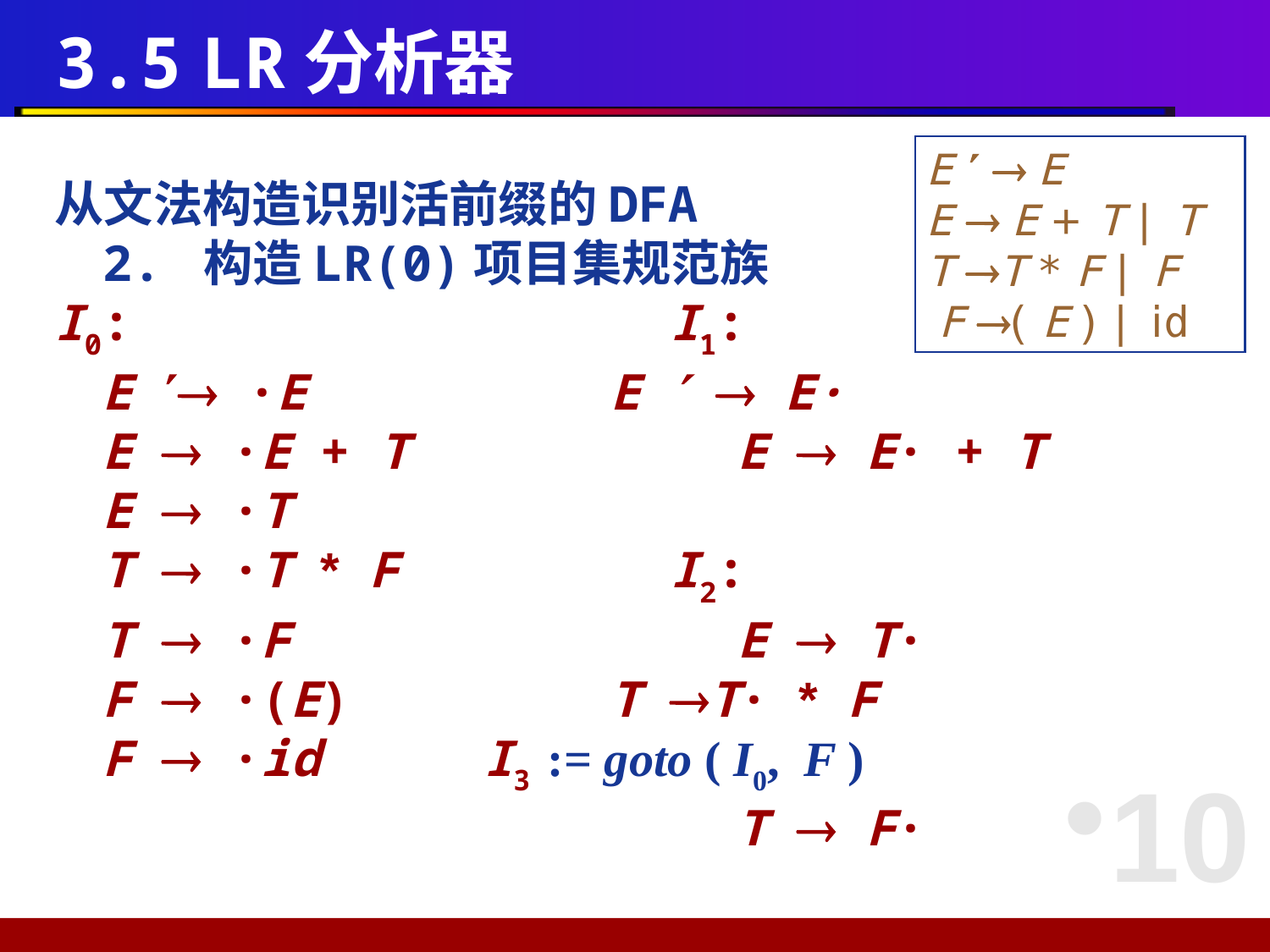

# 3.5 LR分析器
E ′ → E
E → E + T | T
T →T * F | F
 F →( E ) | id
从文法构造识别活前缀的DFA
	2. 构造LR(0)项目集规范族
I0:				  I1:
	E ′→ ·E			E ′ → E·
	E → ·E + T 			E → E· + T
	E → ·T
	T → ·T * F		  I2:
	T → ·F				E → T·
	F → ·(E)			T →T· * F
	F → ·id		I3 := goto ( I0,  F )
						T → F·
10